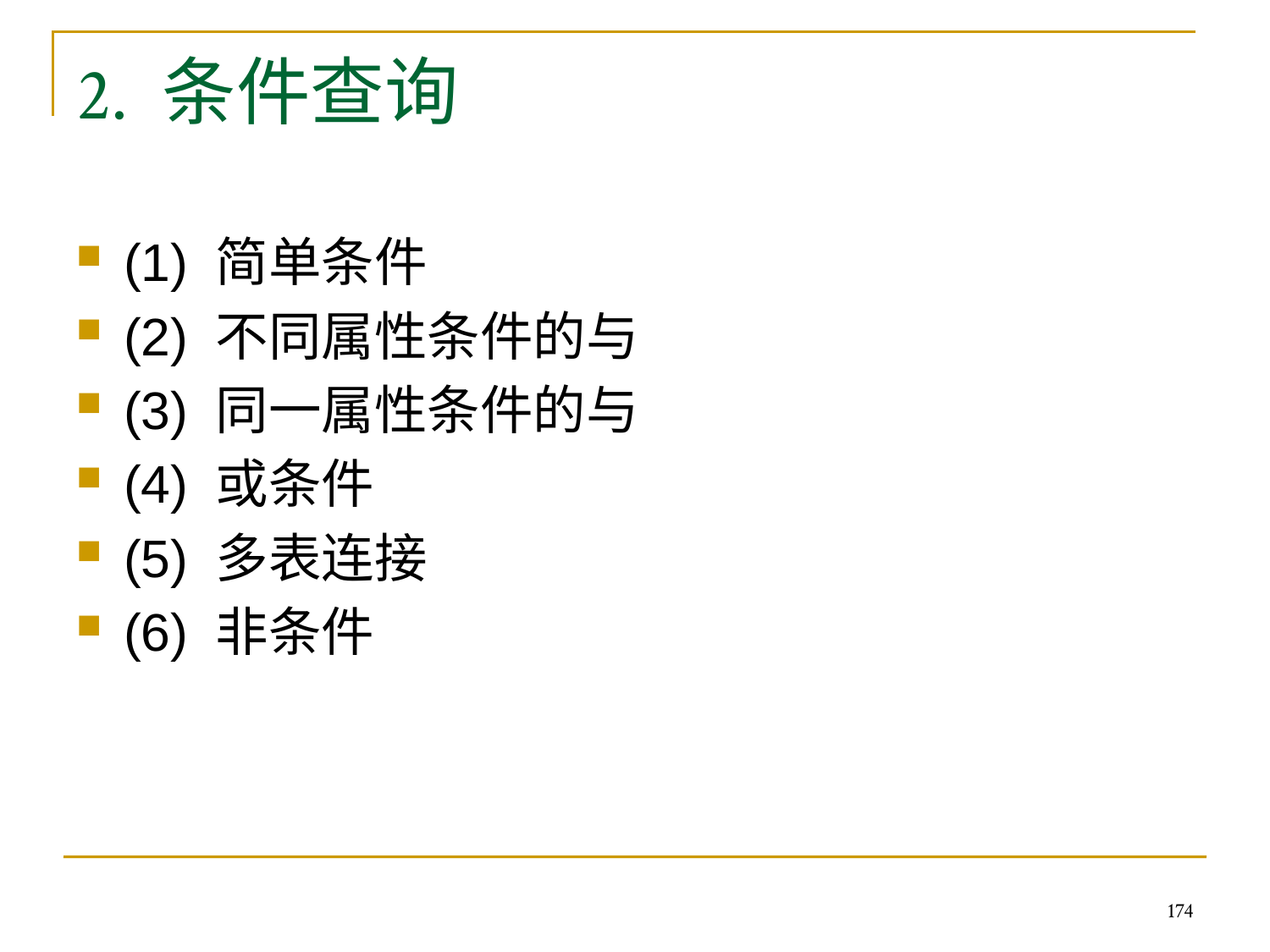

# 2. 条件查询
(1) 简单条件
(2) 不同属性条件的与
(3) 同一属性条件的与
(4) 或条件
(5) 多表连接
(6) 非条件
174